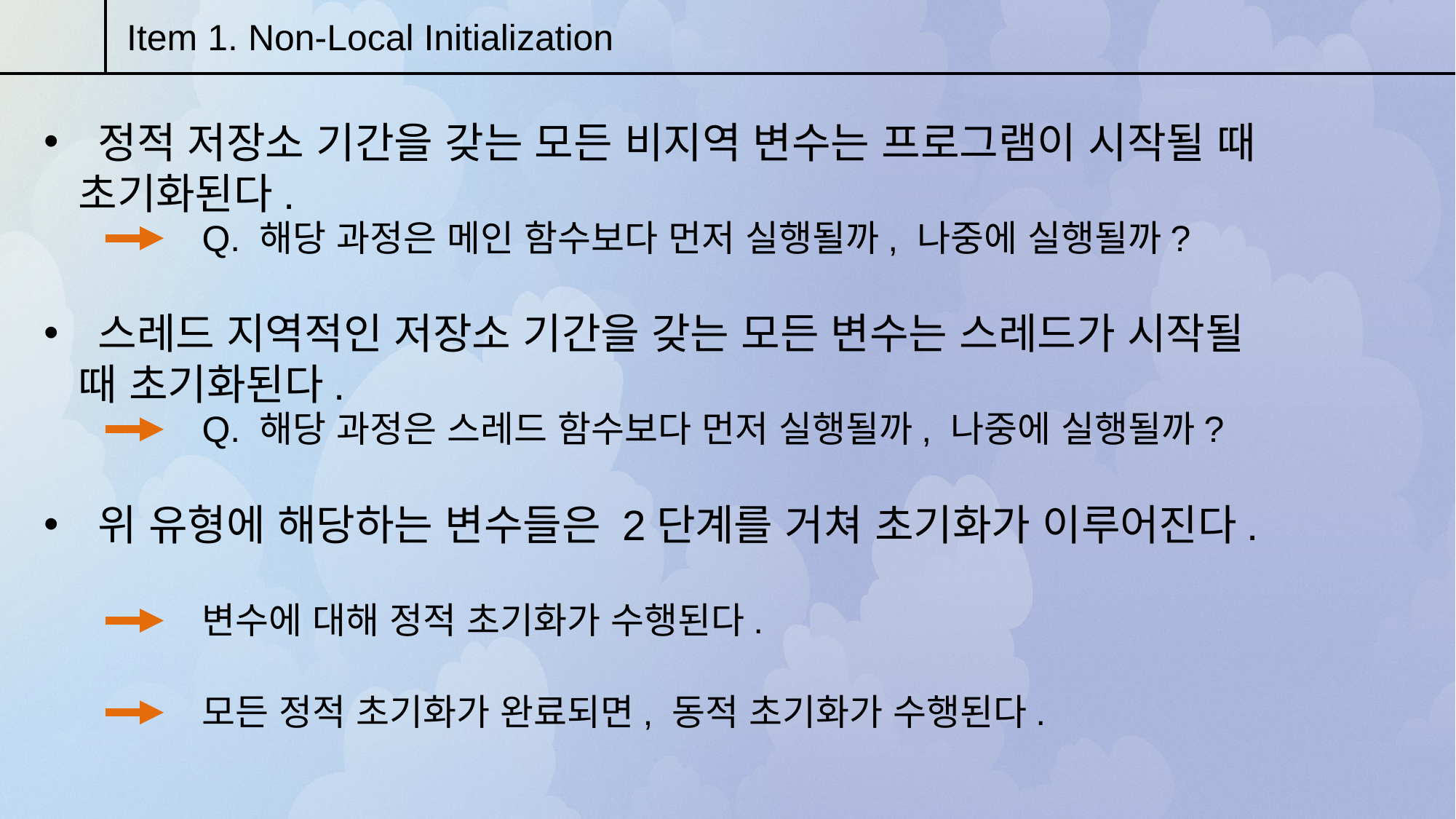

Item 1. Non-Local Initialization
 정적 저장소 기간을 갖는 모든 비지역 변수는 프로그램이 시작될 때 초기화된다.
Q. 해당 과정은 메인 함수보다 먼저 실행될까, 나중에 실행될까?
 스레드 지역적인 저장소 기간을 갖는 모든 변수는 스레드가 시작될 때 초기화된다.
Q. 해당 과정은 스레드 함수보다 먼저 실행될까, 나중에 실행될까?
 위 유형에 해당하는 변수들은 2단계를 거쳐 초기화가 이루어진다.
변수에 대해 정적 초기화가 수행된다.
모든 정적 초기화가 완료되면, 동적 초기화가 수행된다.